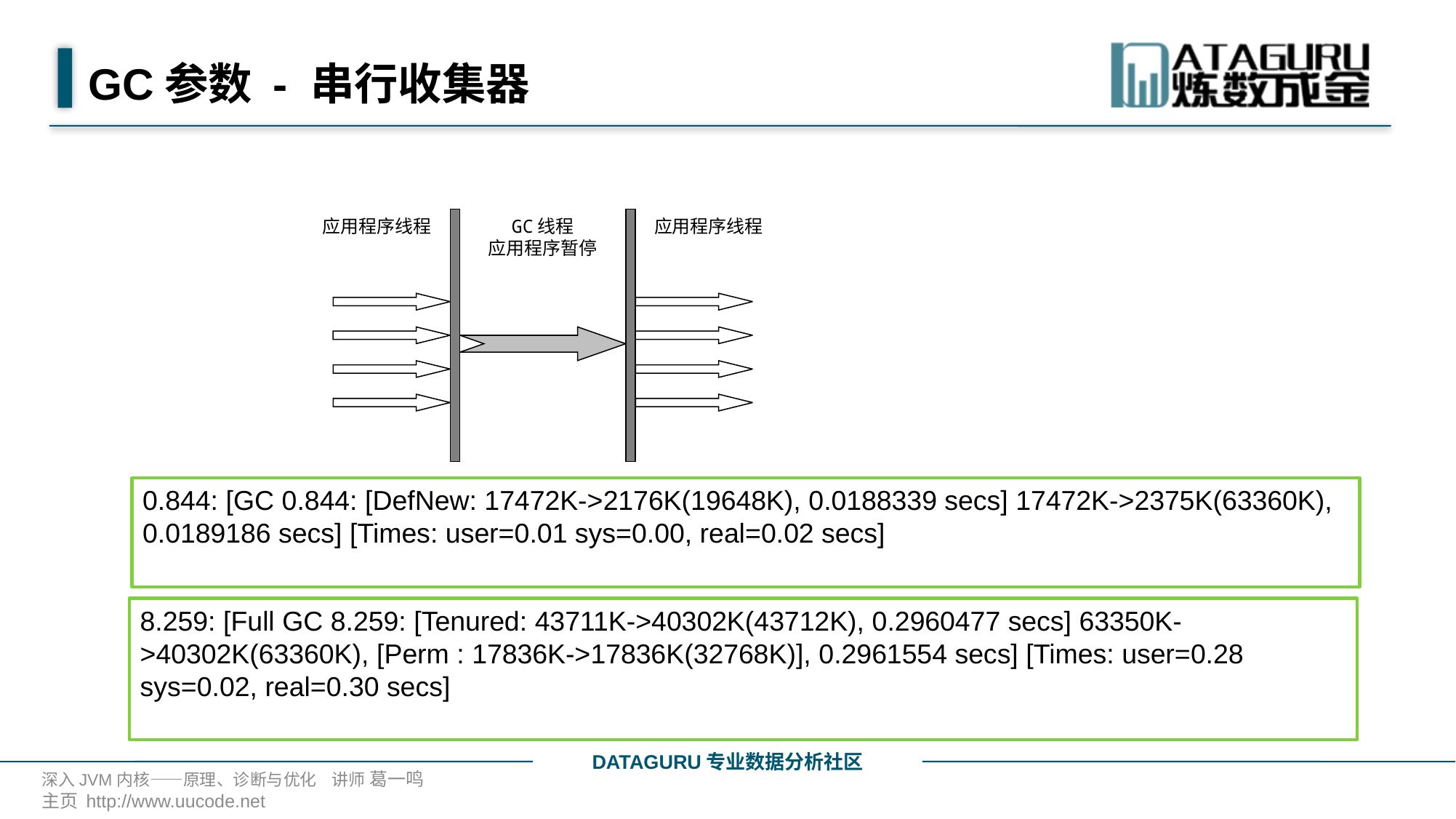

# GC参数 - 串行收集器

应用程序线程

GC线程
应用程序暂停

应用程序线程

0.844: [GC 0.844: [DefNew: 17472K->2176K(19648K), 0.0188339 secs] 17472K->2375K(63360K), 0.0189186 secs] [Times: user=0.01 sys=0.00, real=0.02 secs]

8.259: [Full GC 8.259: [Tenured: 43711K->40302K(43712K), 0.2960477 secs] 63350K->40302K(63360K), [Perm : 17836K->17836K(32768K)], 0.2961554 secs] [Times: user=0.28 sys=0.02, real=0.30 secs]